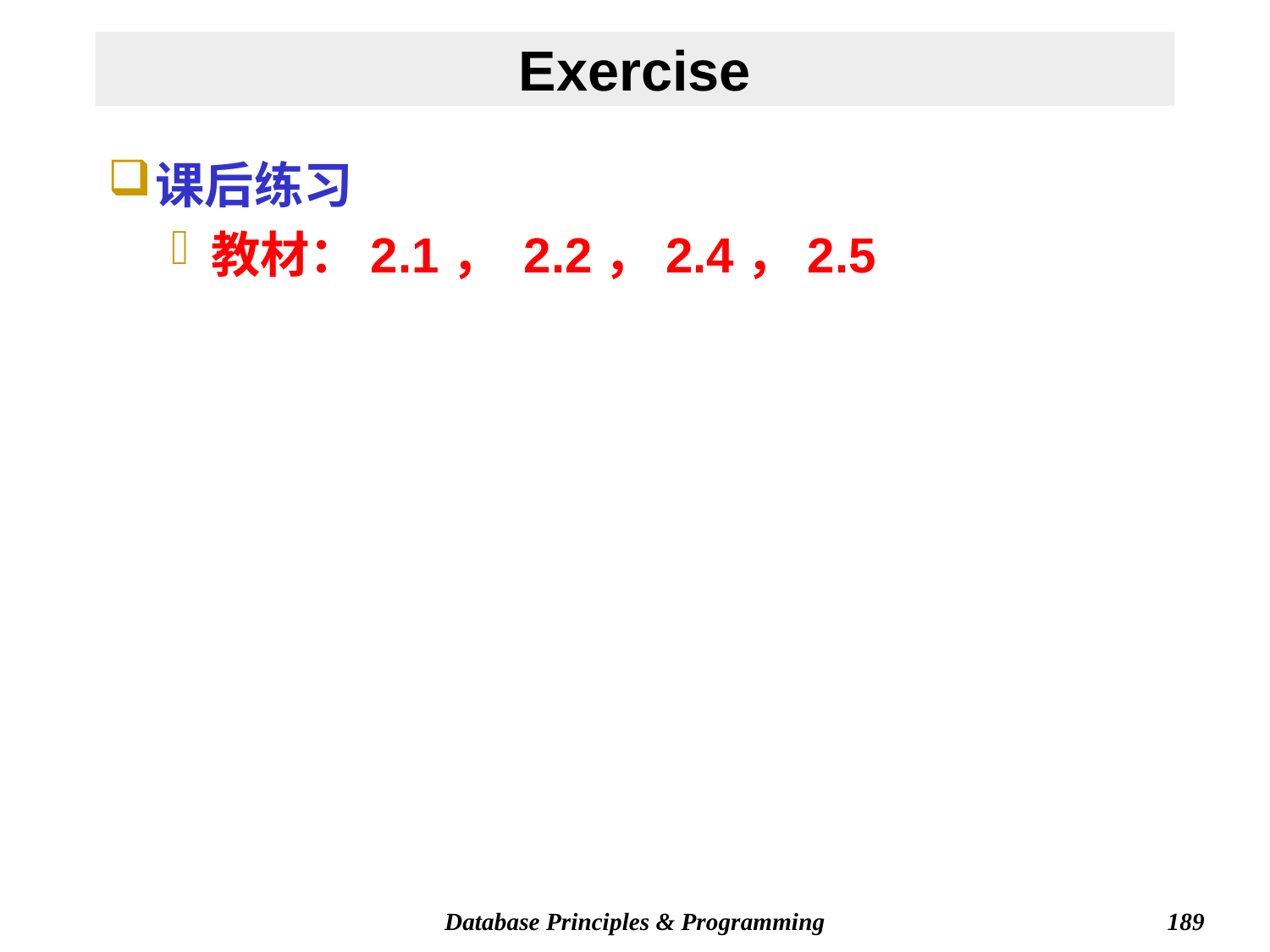

# Exercise
课后练习
教材：2.1， 2.2，2.4，2.5

Database Principles & Programming
189